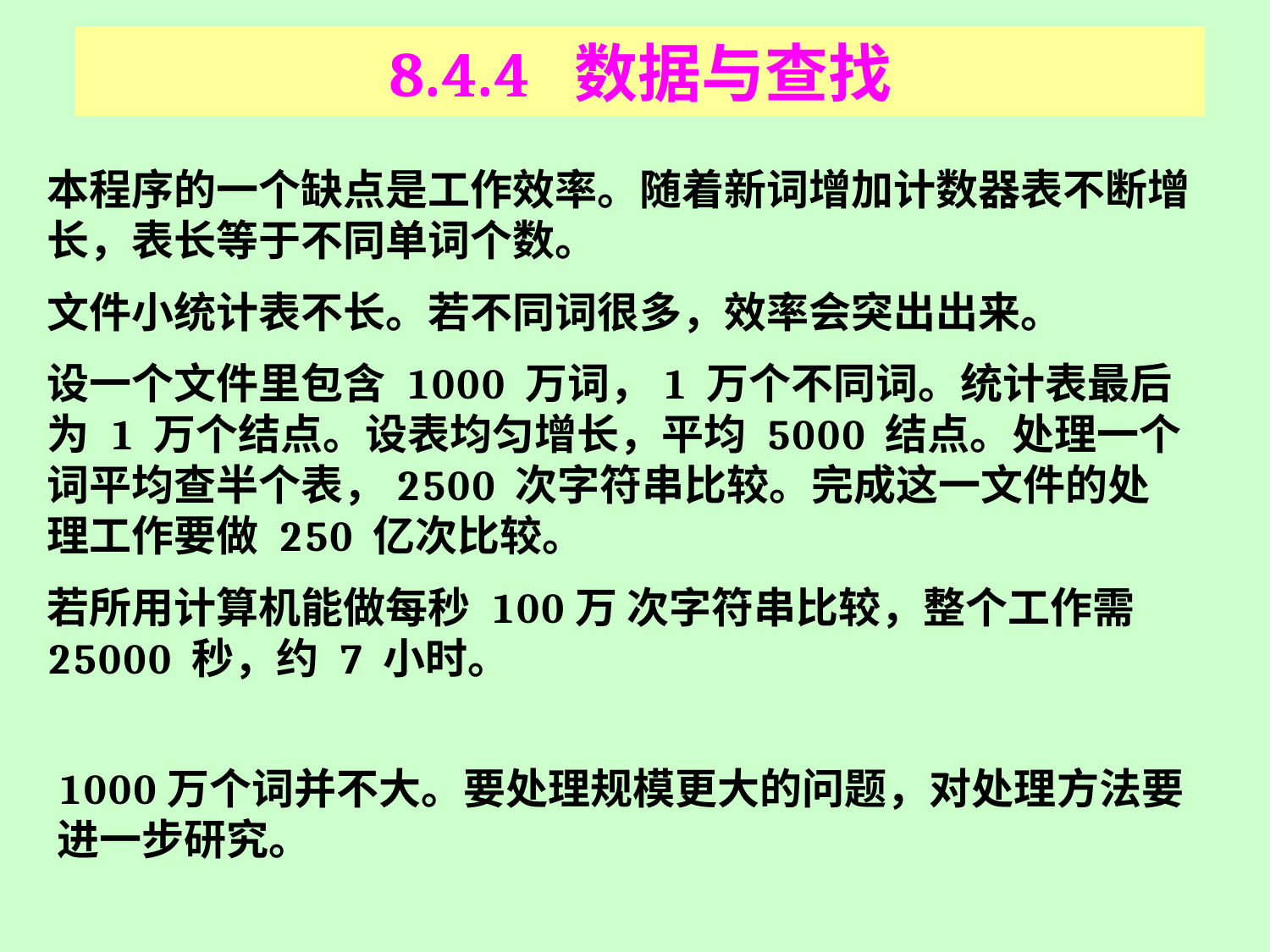

# 8.4.4  数据与查找
本程序的一个缺点是工作效率。随着新词增加计数器表不断增长，表长等于不同单词个数。
文件小统计表不长。若不同词很多，效率会突出出来。
设一个文件里包含 1000 万词，1 万个不同词。统计表最后为 1 万个结点。设表均匀增长，平均 5000 结点。处理一个词平均查半个表，2500 次字符串比较。完成这一文件的处理工作要做 250 亿次比较。
若所用计算机能做每秒 100万 次字符串比较，整个工作需25000 秒，约 7 小时。
1000万个词并不大。要处理规模更大的问题，对处理方法要进一步研究。
90